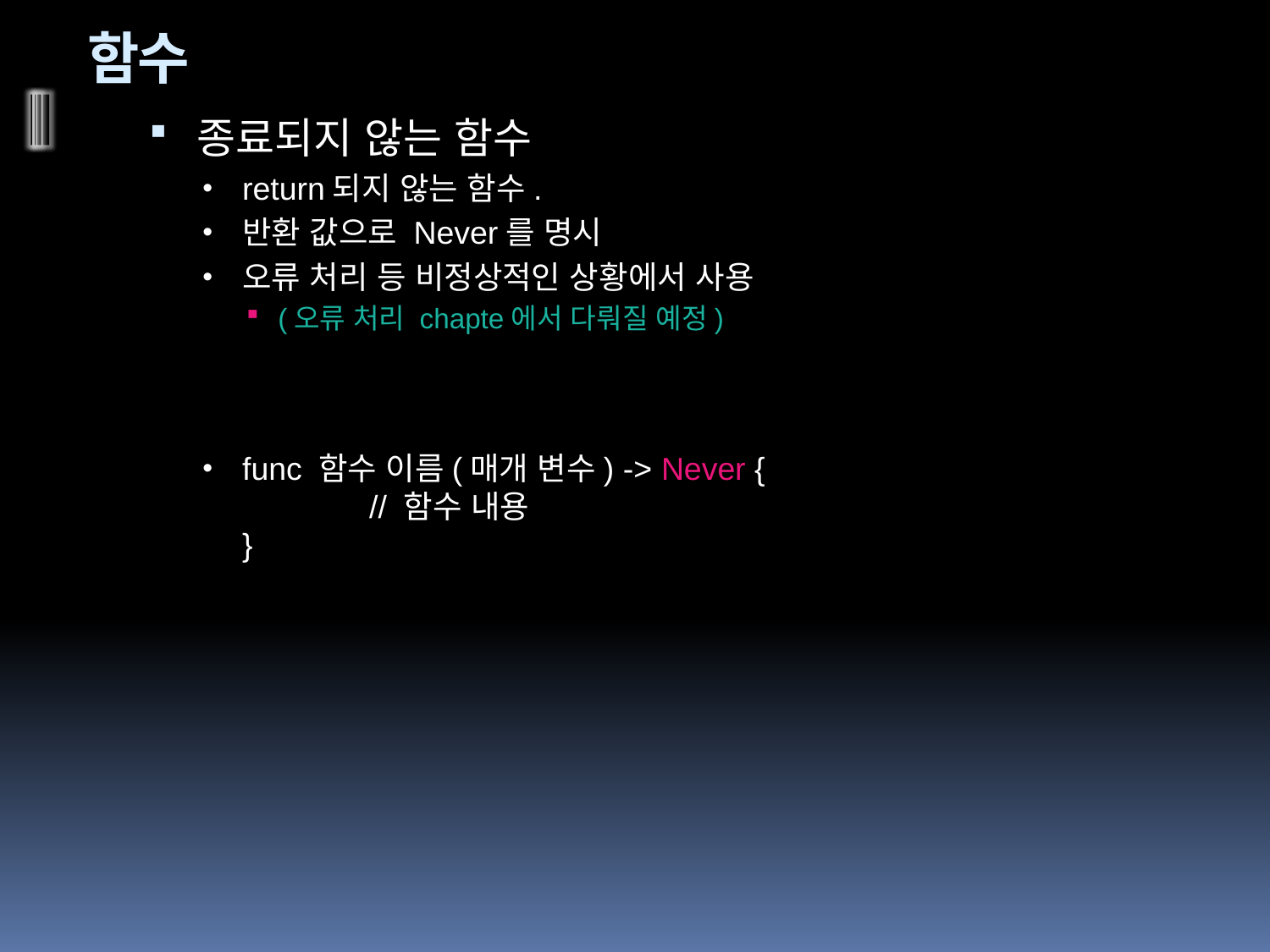

# 함수
종료되지 않는 함수
return되지 않는 함수.
반환 값으로 Never를 명시
오류 처리 등 비정상적인 상황에서 사용
(오류 처리 chapte에서 다뤄질 예정)

func 함수 이름(매개 변수) -> Never {
	// 함수 내용
}